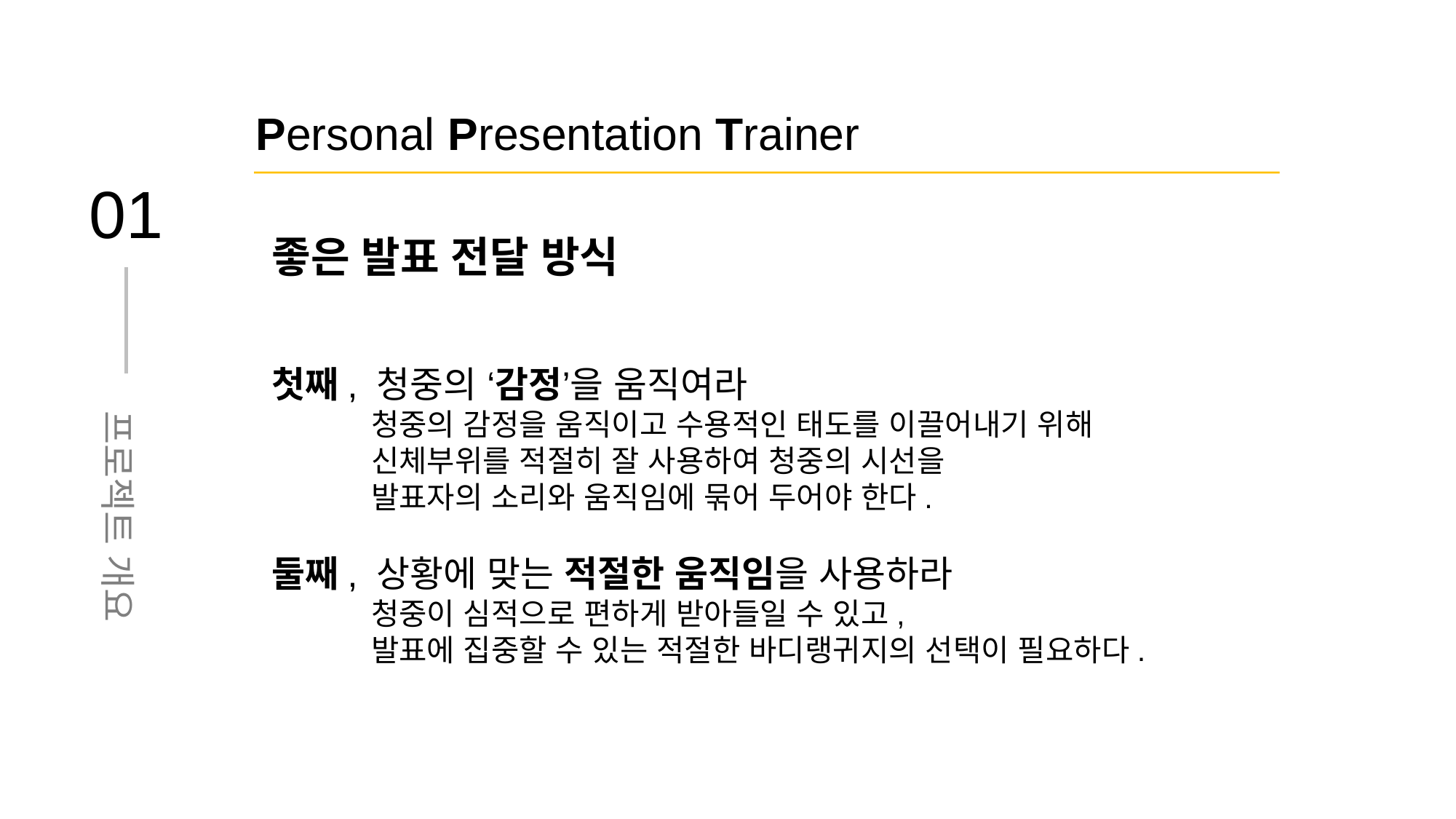

Personal Presentation Trainer
01

좋은 발표 전달 방식

첫째, 청중의 ‘감정’을 움직여라
           청중의 감정을 움직이고 수용적인 태도를 이끌어내기 위해
           신체부위를 적절히 잘 사용하여 청중의 시선을
           발표자의 소리와 움직임에 묶어 두어야 한다.

둘째, 상황에 맞는 적절한 움직임을 사용하라
           청중이 심적으로 편하게 받아들일 수 있고,
           발표에 집중할 수 있는 적절한 바디랭귀지의 선택이 필요하다.

프로젝트 개요